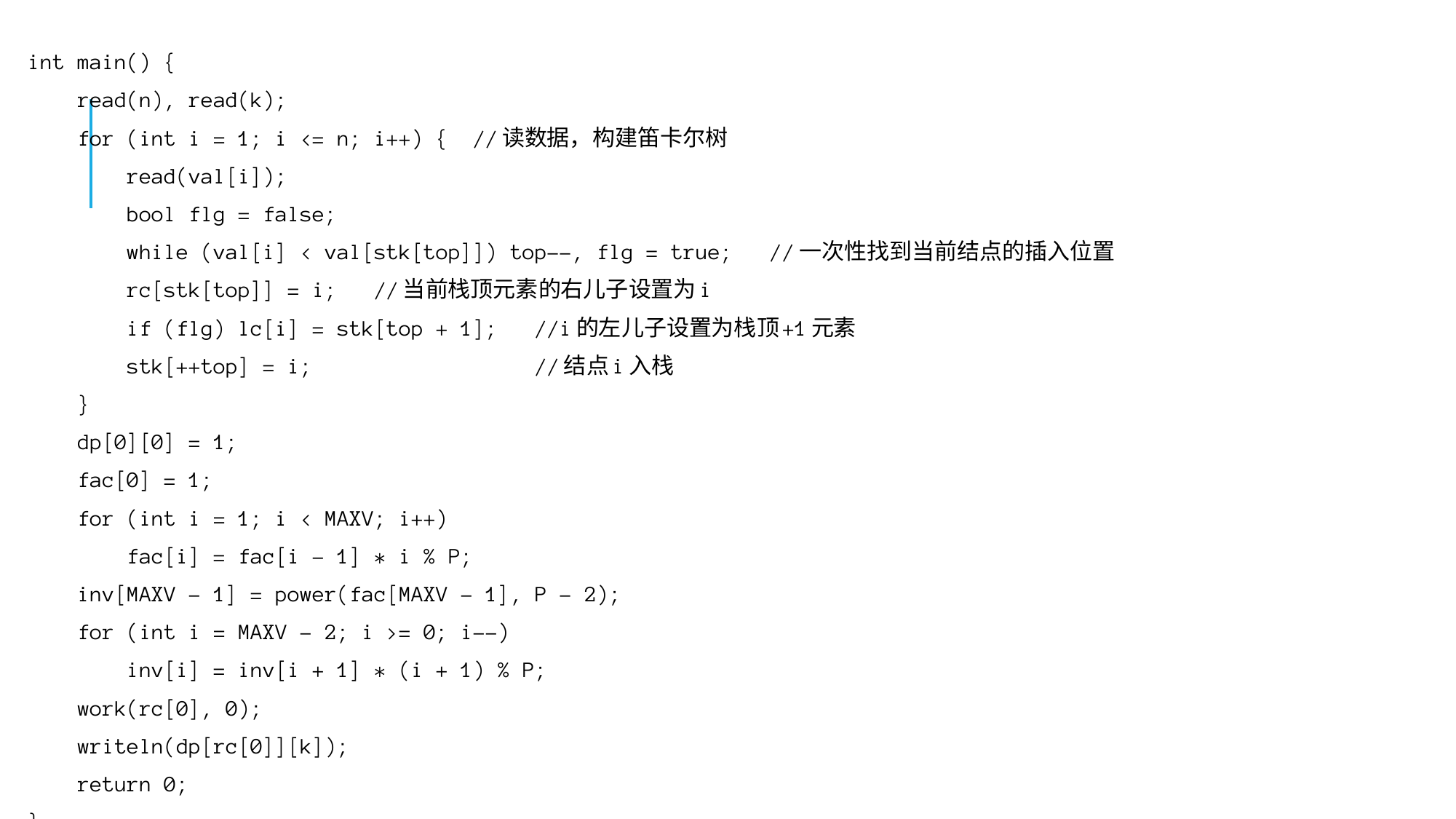

int main() {
    read(n), read(k);
    for (int i = 1; i <= n; i++) {  //读数据，构建笛卡尔树
        read(val[i]);
        bool flg = false;
        while (val[i] < val[stk[top]]) top--, flg = true;   //一次性找到当前结点的插入位置
        rc[stk[top]] = i;   //当前栈顶元素的右儿子设置为i
        if (flg) lc[i] = stk[top + 1];   //i的左儿子设置为栈顶+1元素
        stk[++top] = i;                  //结点i入栈
    }
    dp[0][0] = 1;
    fac[0] = 1;
    for (int i = 1; i < MAXV; i++)
        fac[i] = fac[i - 1] * i % P;
    inv[MAXV - 1] = power(fac[MAXV - 1], P - 2);
    for (int i = MAXV - 2; i >= 0; i--)
        inv[i] = inv[i + 1] * (i + 1) % P;
    work(rc[0], 0);
    writeln(dp[rc[0]][k]);
    return 0;
}